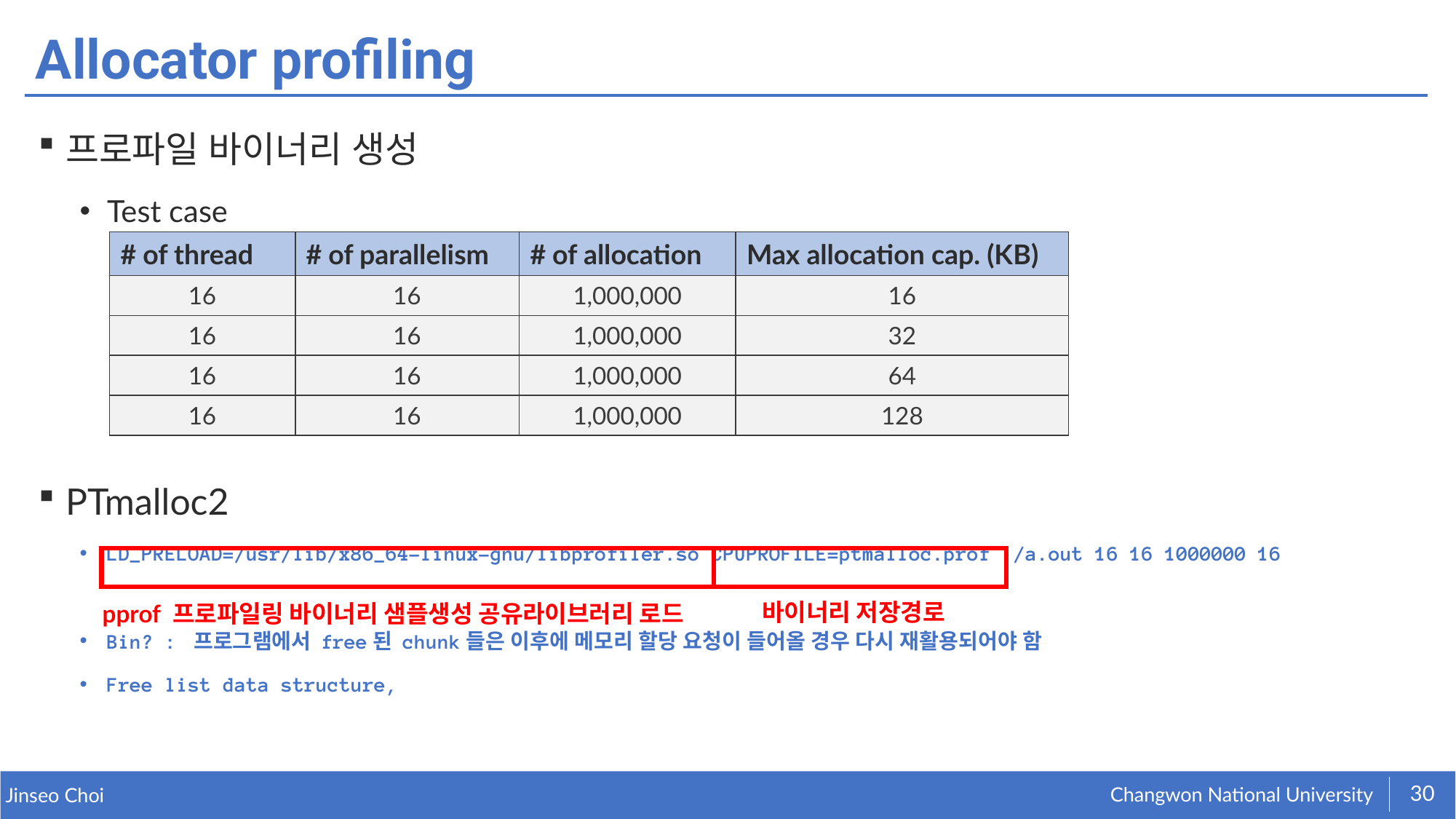

# Allocator profiling
프로파일 바이너리 생성
Test case

PTmalloc2
LD_PRELOAD=/usr/lib/x86_64-linux-gnu/libprofiler.so CPUPROFILE=ptmalloc.prof ./a.out 16 16 1000000 16

Bin? : 프로그램에서 free된 chunk들은 이후에 메모리 할당 요청이 들어올 경우 다시 재활용되어야 함
Free list data structure,

| # of thread | # of parallelism | # of allocation | Max allocation cap. (KB) |
| --- | --- | --- | --- |
| 16 | 16 | 1,000,000 | 16 |
| 16 | 16 | 1,000,000 | 32 |
| 16 | 16 | 1,000,000 | 64 |
| 16 | 16 | 1,000,000 | 128 |

바이너리 저장경로
pprof 프로파일링 바이너리 샘플생성 공유라이브러리 로드
30